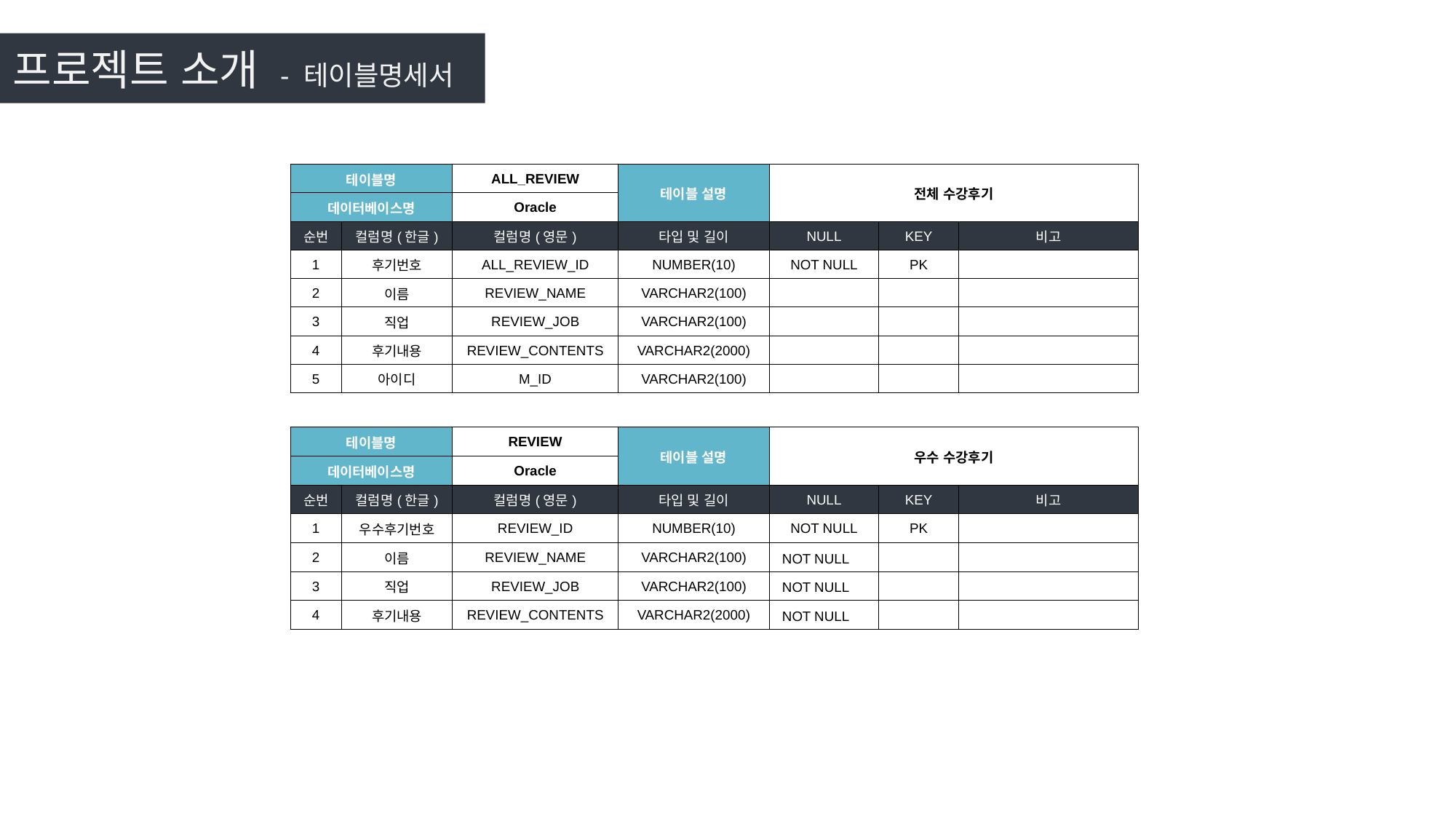

프로젝트 소개 - 테이블명세서
| 테이블명 |  | ALL\_REVIEW | 테이블 설명 | 전체 수강후기 |  |  |
| --- | --- | --- | --- | --- | --- | --- |
| 데이터베이스명 |  | Oracle |  |  |  |  |
| 순번 | 컬럼명(한글) | 컬럼명(영문) | 타입 및 길이 | NULL | KEY | 비고 |
| 1 | 후기번호 | ALL\_REVIEW\_ID | NUMBER(10) | NOT NULL | PK |  |
| 2 | 이름 | REVIEW\_NAME | VARCHAR2(100) |  |  |  |
| 3 | 직업 | REVIEW\_JOB | VARCHAR2(100) |  |  |  |
| 4 | 후기내용 | REVIEW\_CONTENTS | VARCHAR2(2000) |  |  |  |
| 5 | 아이디 | M\_ID | VARCHAR2(100) |  |  |  |
| 테이블명 |  | REVIEW | 테이블 설명 | 우수 수강후기 |  |  |
| --- | --- | --- | --- | --- | --- | --- |
| 데이터베이스명 |  | Oracle |  |  |  |  |
| 순번 | 컬럼명(한글) | 컬럼명(영문) | 타입 및 길이 | NULL | KEY | 비고 |
| 1 | 우수후기번호 | REVIEW\_ID | NUMBER(10) | NOT NULL | PK |  |
| 2 | 이름 | REVIEW\_NAME | VARCHAR2(100) | NOT NULL |  |  |
| 3 | 직업 | REVIEW\_JOB | VARCHAR2(100) | NOT NULL |  |  |
| 4 | 후기내용 | REVIEW\_CONTENTS | VARCHAR2(2000) | NOT NULL |  |  |